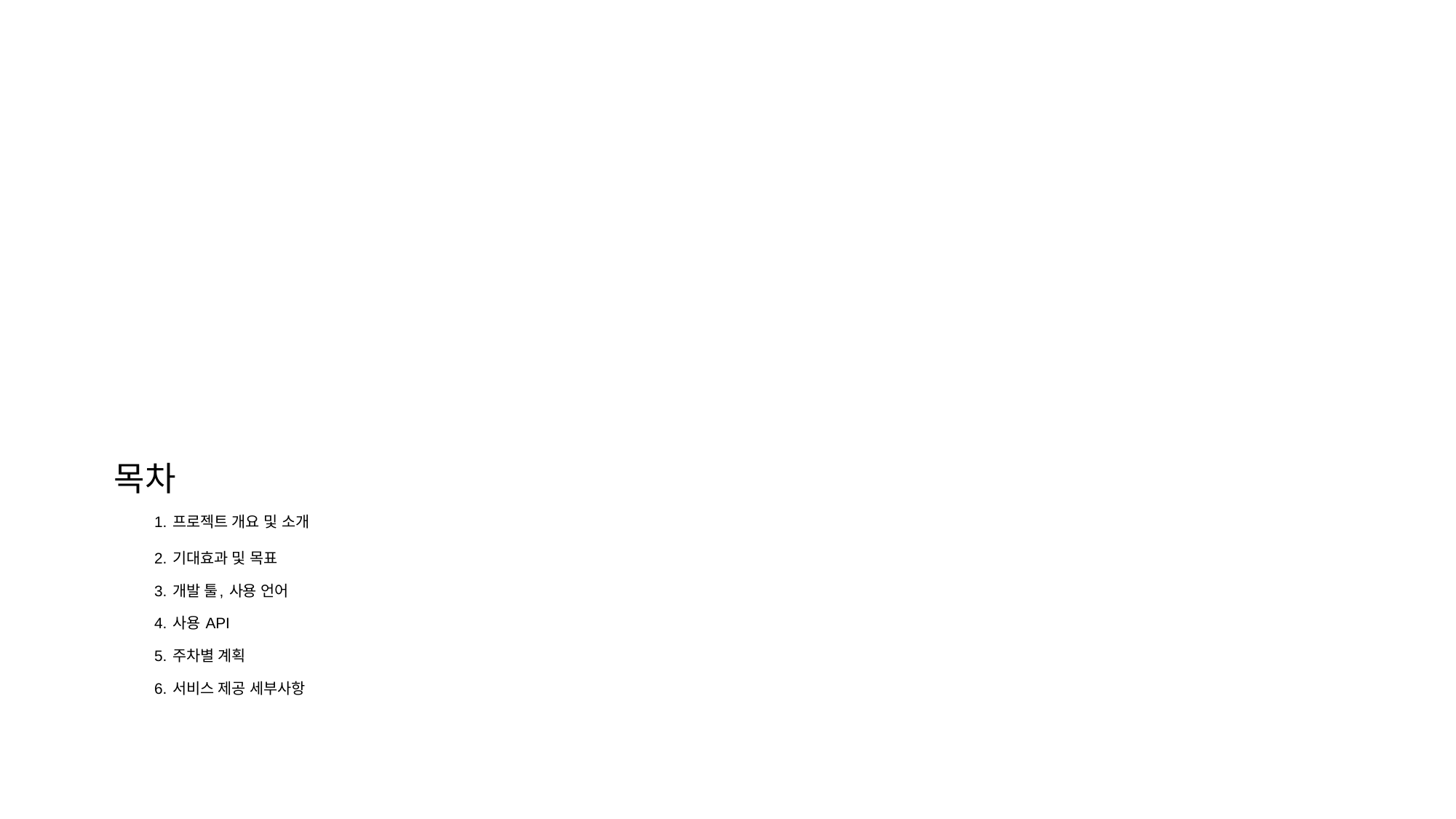

# 목차 1. 프로젝트 개요 및 소개 2. 기대효과 및 목표 3. 개발 툴, 사용 언어 4. 사용 API 5. 주차별 계획 6. 서비스 제공 세부사항